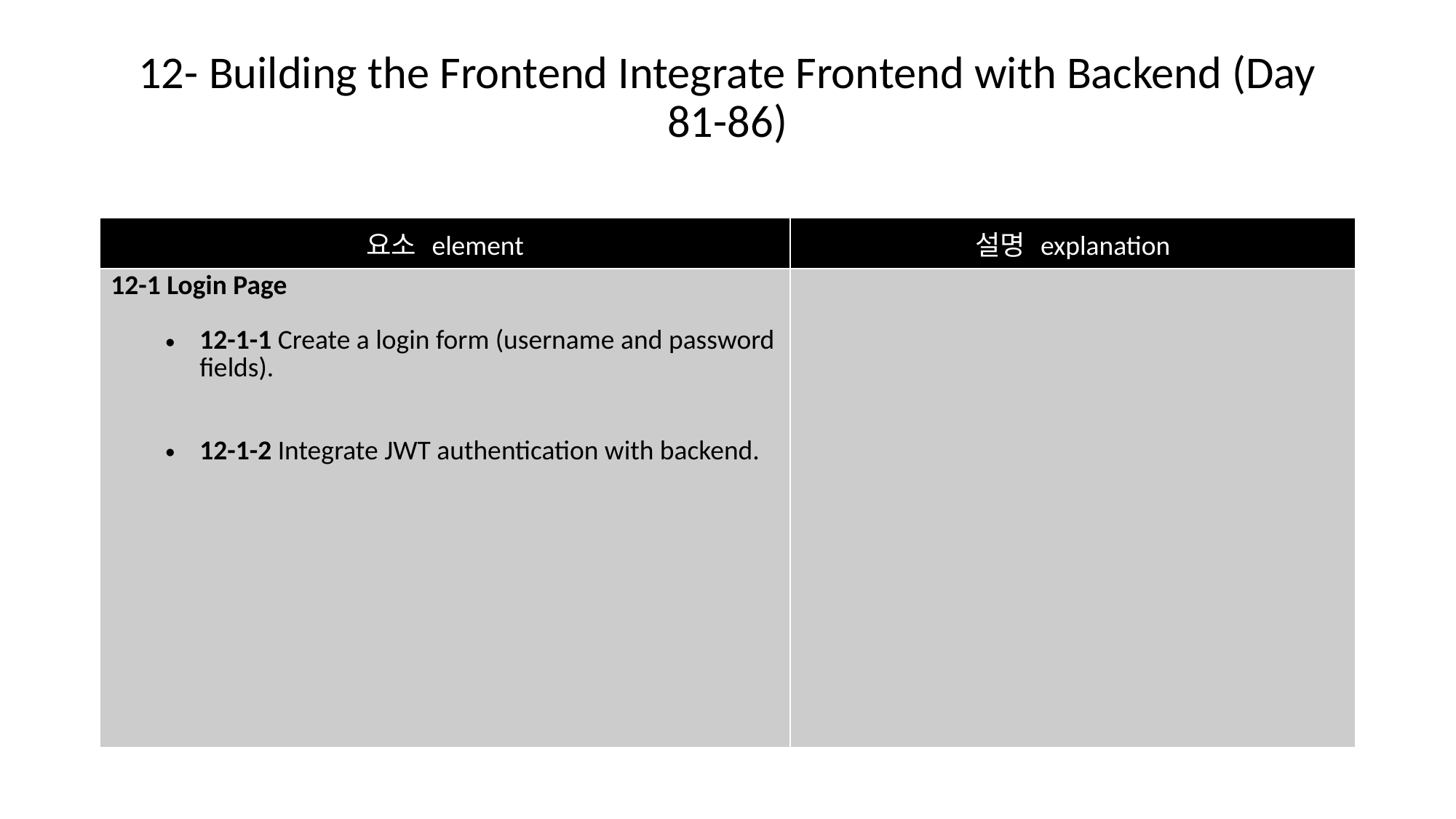

# 12- Building the Frontend Integrate Frontend with Backend (Day 81-86)
| 요소 element | 설명 explanation |
| --- | --- |
| 12-1 Login Page 12-1-1 Create a login form (username and password fields). 12-1-2 Integrate JWT authentication with backend. |  |